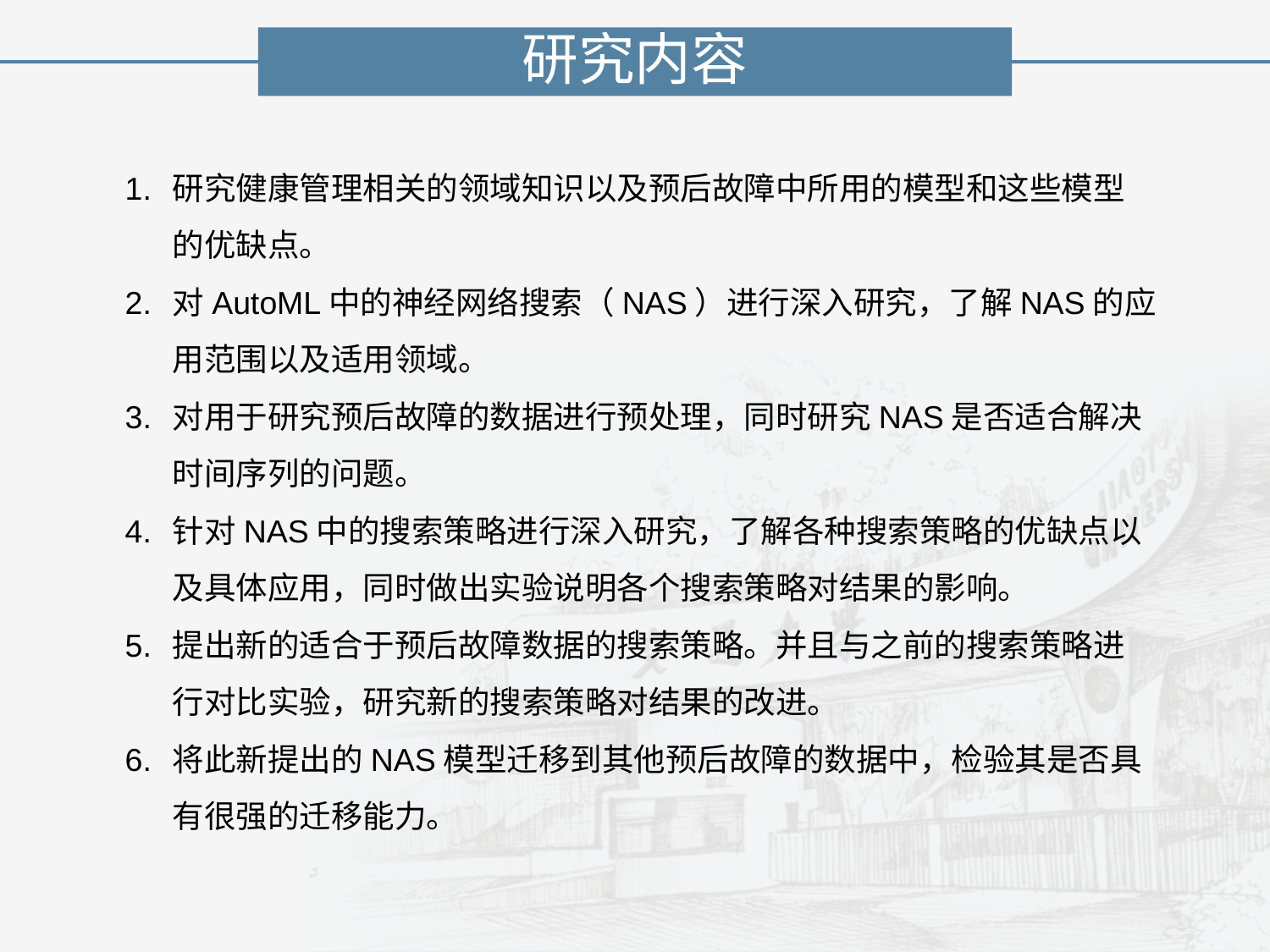

研究内容
研究健康管理相关的领域知识以及预后故障中所用的模型和这些模型的优缺点。
对AutoML中的神经网络搜索（NAS）进行深入研究，了解NAS的应用范围以及适用领域。
对用于研究预后故障的数据进行预处理，同时研究NAS是否适合解决时间序列的问题。
针对NAS中的搜索策略进行深入研究，了解各种搜索策略的优缺点以及具体应用，同时做出实验说明各个搜索策略对结果的影响。
提出新的适合于预后故障数据的搜索策略。并且与之前的搜索策略进行对比实验，研究新的搜索策略对结果的改进。
将此新提出的NAS模型迁移到其他预后故障的数据中，检验其是否具有很强的迁移能力。